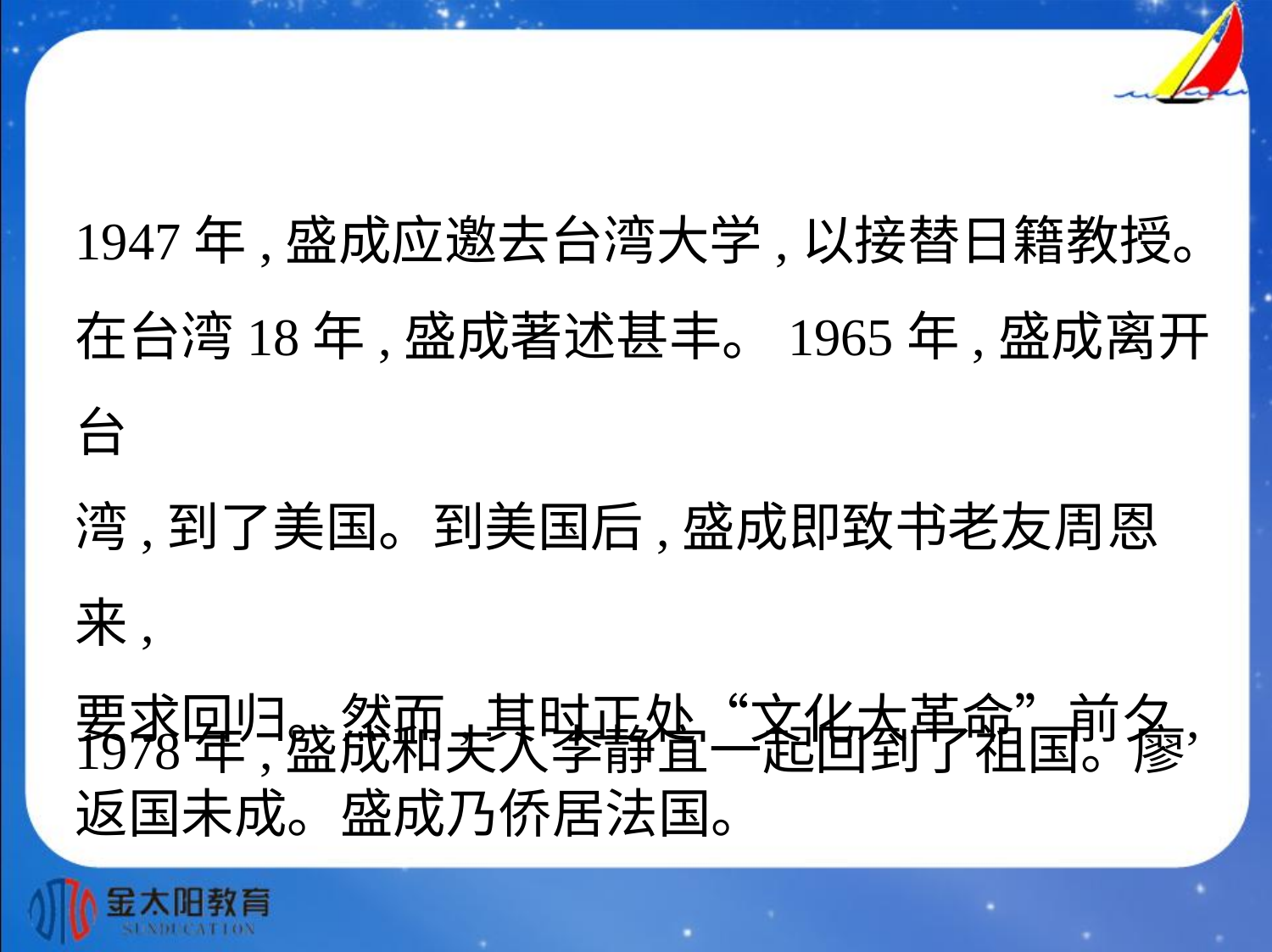

1947年,盛成应邀去台湾大学,以接替日籍教授。
在台湾18年,盛成著述甚丰。1965年,盛成离开台
湾,到了美国。到美国后,盛成即致书老友周恩来,
要求回归。然而,其时正处“文化大革命”前夕,
返国未成。盛成乃侨居法国。
1978年,盛成和夫人李静宜一起回到了祖国。廖